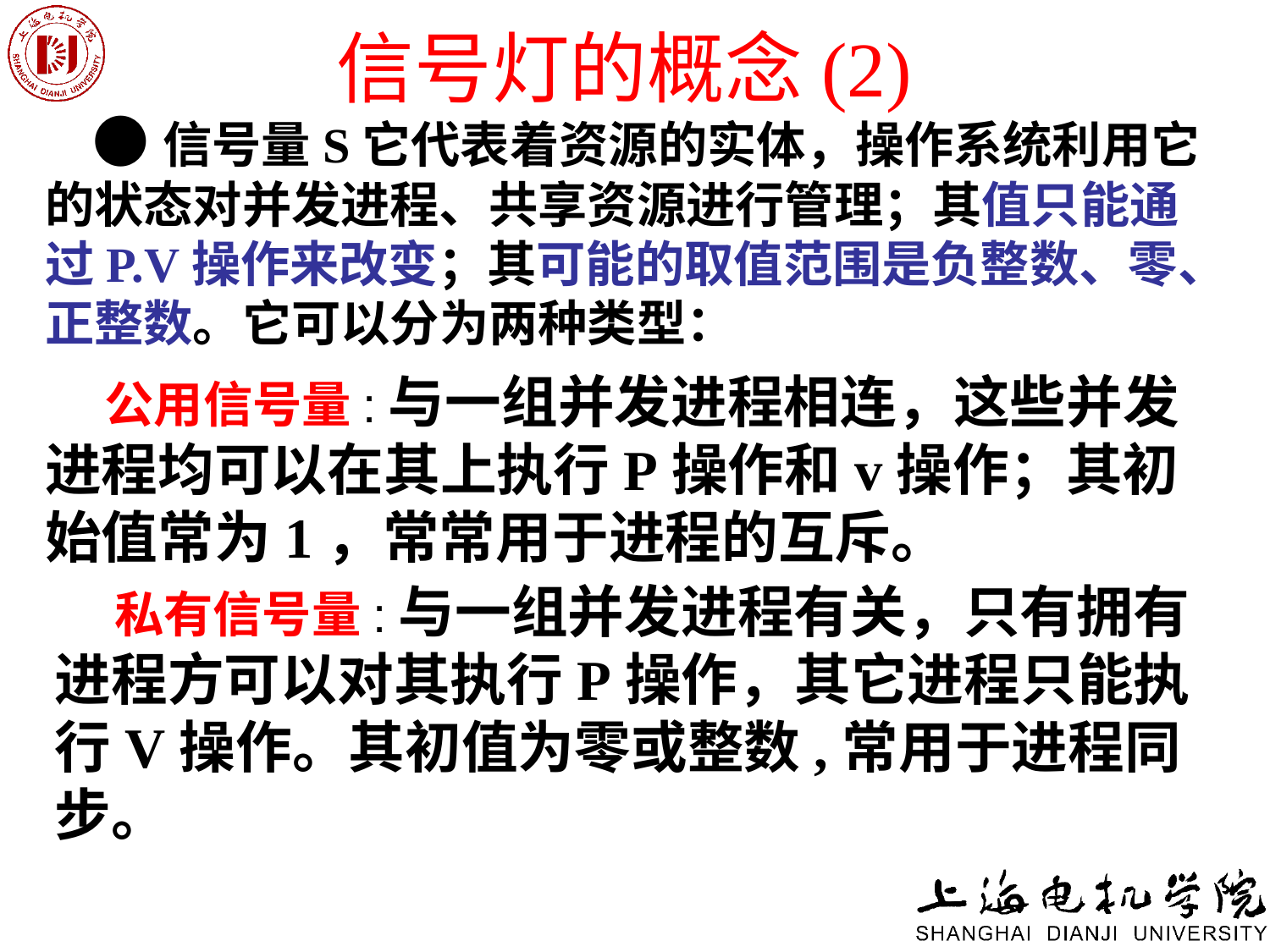

# 信号灯的概念(2)
  ●信号量S它代表着资源的实体，操作系统利用它的状态对并发进程、共享资源进行管理；其值只能通过P.V操作来改变；其可能的取值范围是负整数、零、正整数。它可以分为两种类型：
  公用信号量:与一组并发进程相连，这些并发进程均可以在其上执行P操作和v操作；其初始值常为1，常常用于进程的互斥。
  私有信号量:与一组并发进程有关，只有拥有进程方可以对其执行P操作，其它进程只能执行V操作。其初值为零或整数,常用于进程同步。